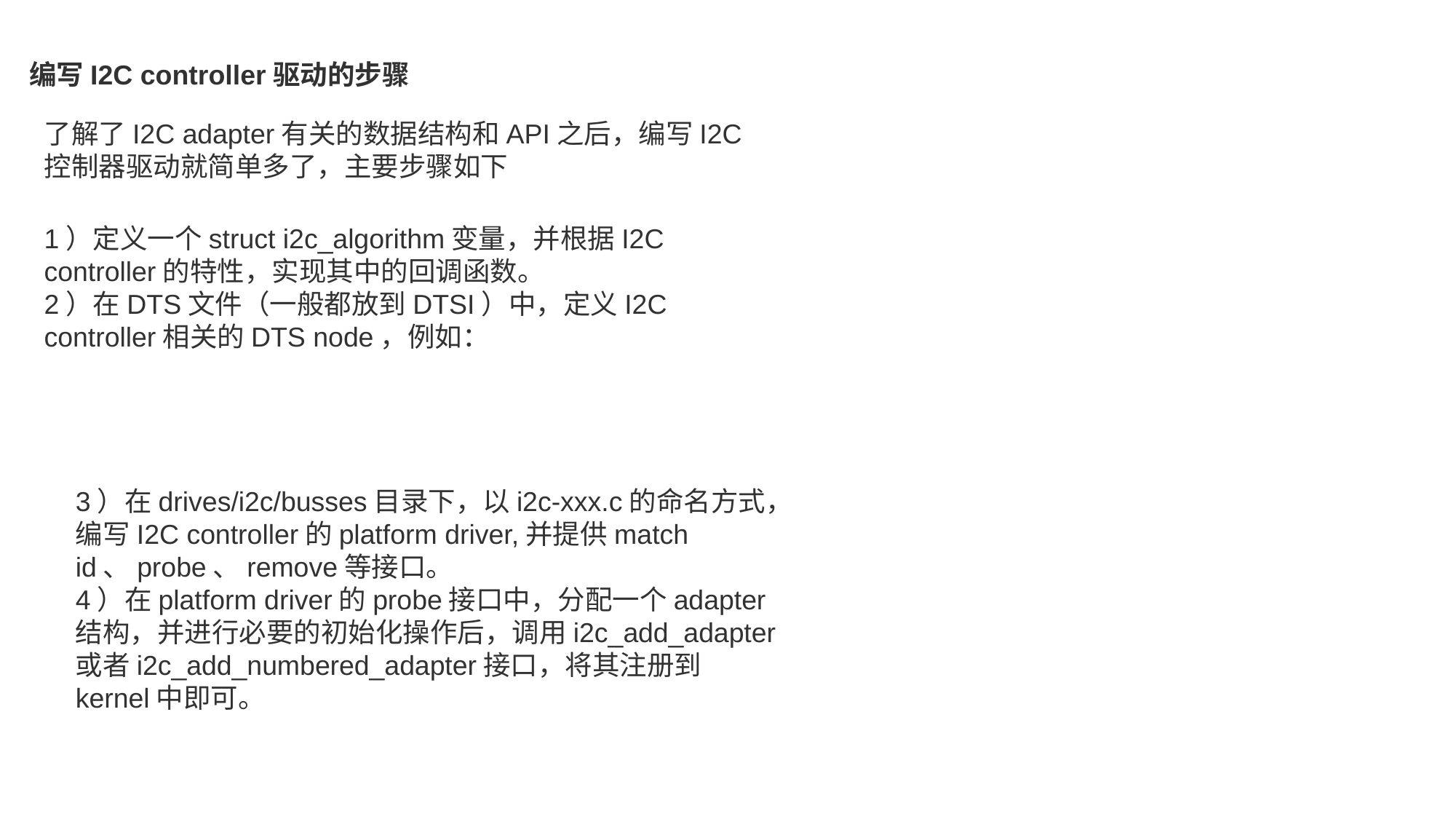

编写I2C controller驱动的步骤
了解了I2C adapter有关的数据结构和API之后，编写I2C控制器驱动就简单多了，主要步骤如下
1）定义一个struct i2c_algorithm变量，并根据I2C controller的特性，实现其中的回调函数。
2）在DTS文件（一般都放到DTSI）中，定义I2C controller相关的DTS node，例如：
3）在drives/i2c/busses目录下，以i2c-xxx.c的命名方式，编写I2C controller的platform driver,并提供match id、probe、remove等接口。
4）在platform driver的probe接口中，分配一个adapter结构，并进行必要的初始化操作后，调用i2c_add_adapter或者i2c_add_numbered_adapter接口，将其注册到kernel中即可。